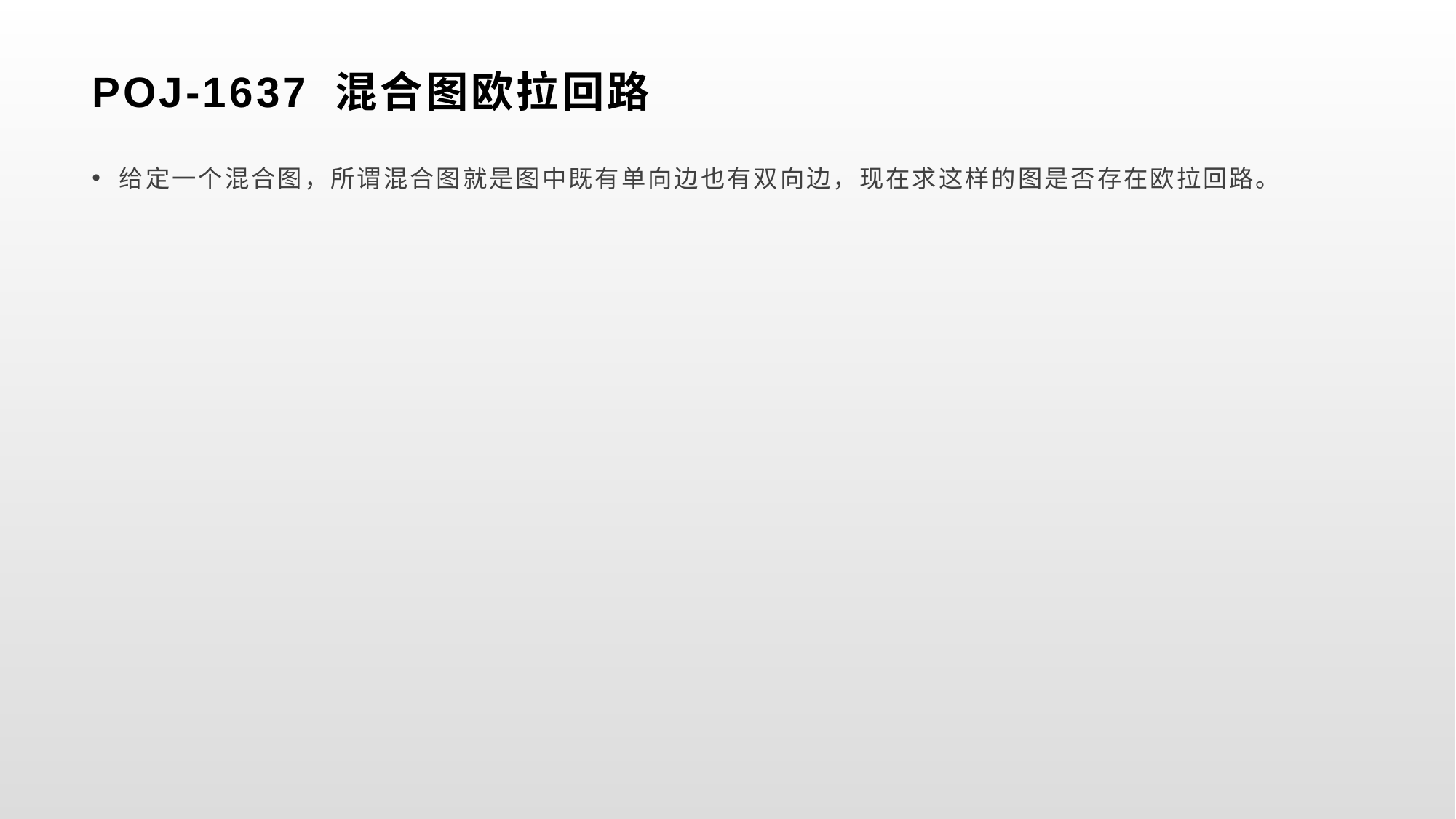

# POJ-1637 混合图欧拉回路
给定一个混合图，所谓混合图就是图中既有单向边也有双向边，现在求这样的图是否存在欧拉回路。